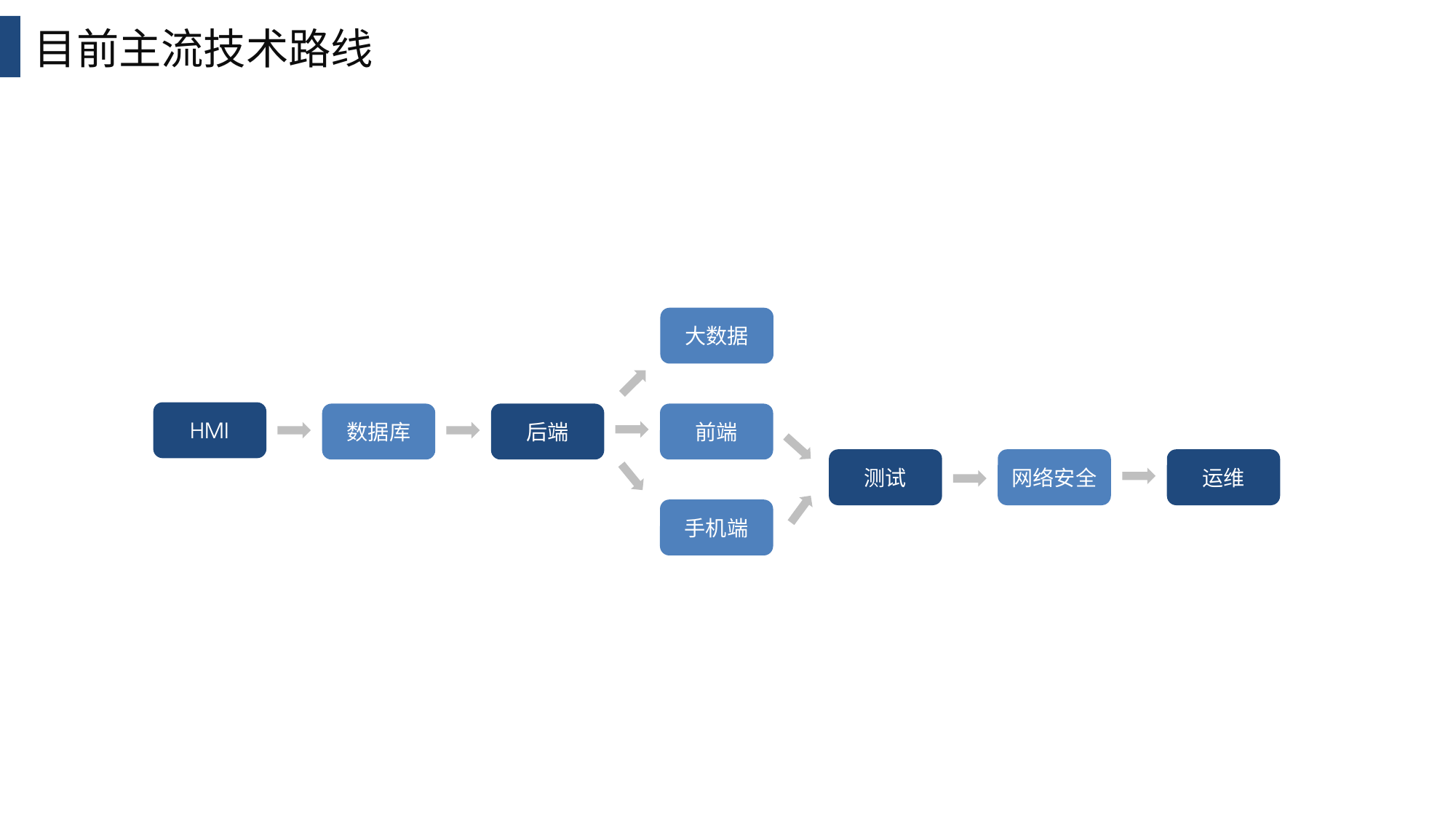

目前主流技术路线
大数据

HMI
数据库
后端
前端

运维
网络安全
测试

手机端